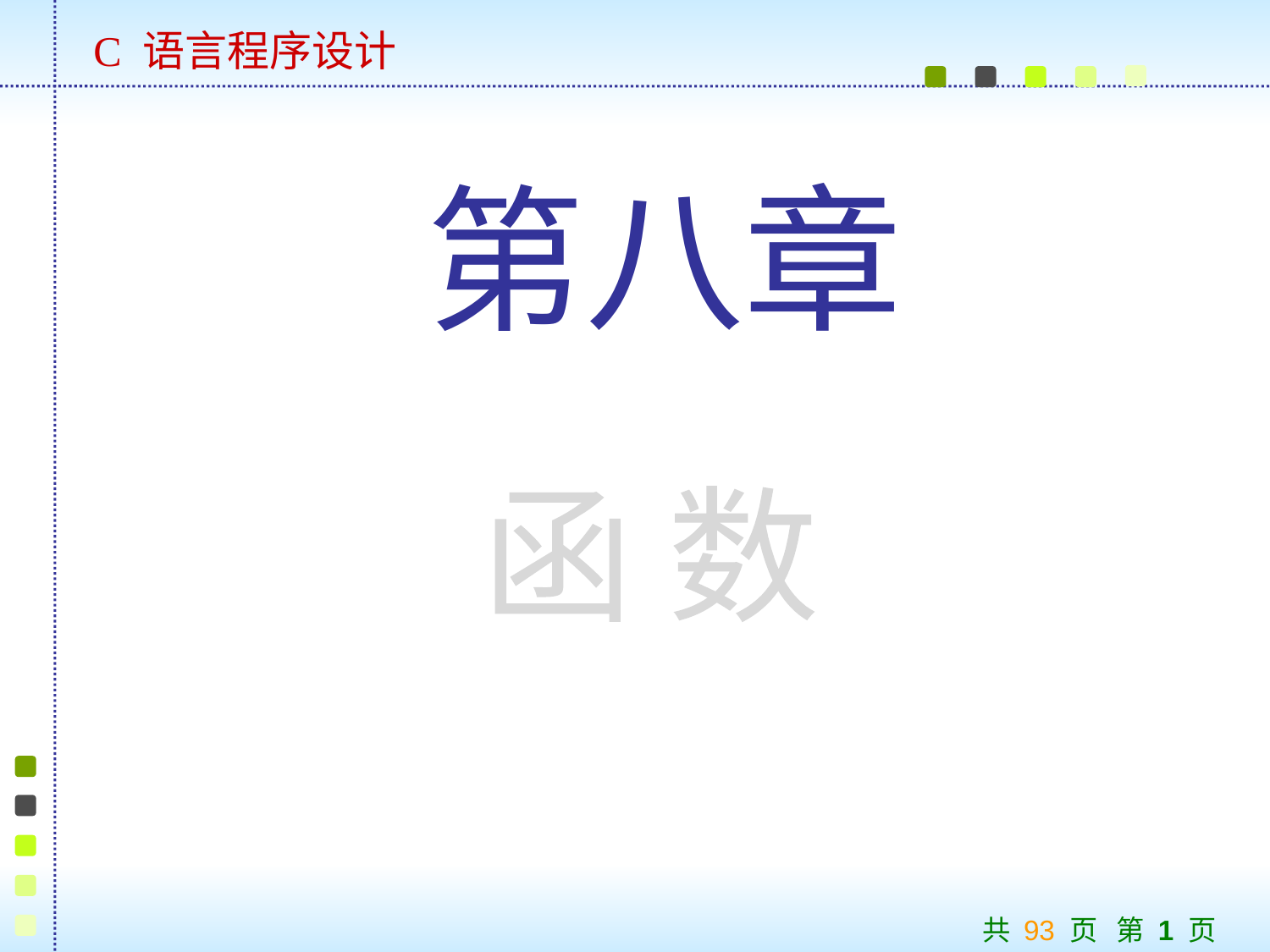

C 语言程序设计
# 第八章
函 数
共 93 页   第 1 页